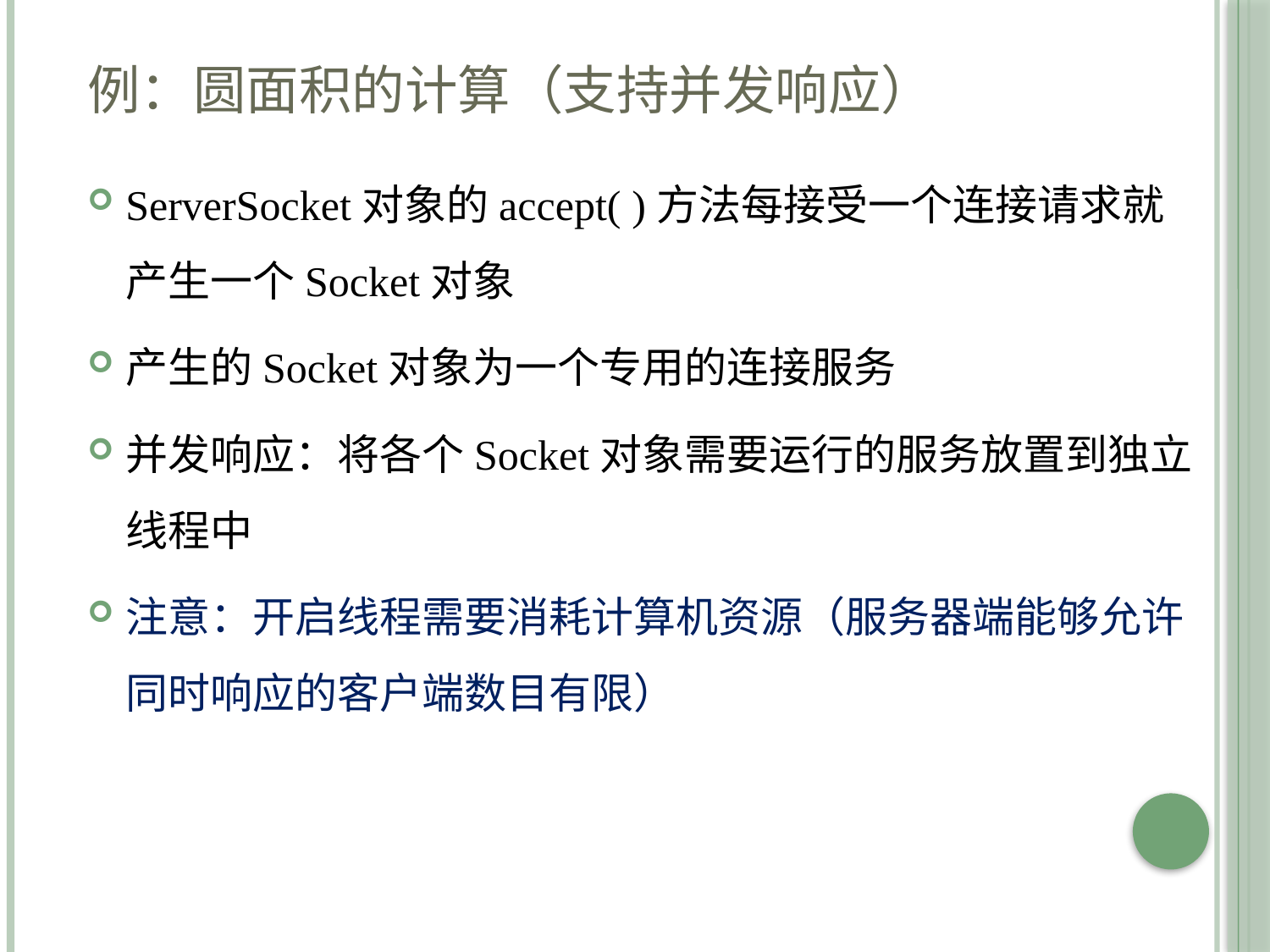

# 例：圆面积的计算（支持并发响应）
ServerSocket对象的accept( )方法每接受一个连接请求就产生一个Socket对象
产生的Socket对象为一个专用的连接服务
并发响应：将各个Socket对象需要运行的服务放置到独立线程中
注意：开启线程需要消耗计算机资源（服务器端能够允许同时响应的客户端数目有限）